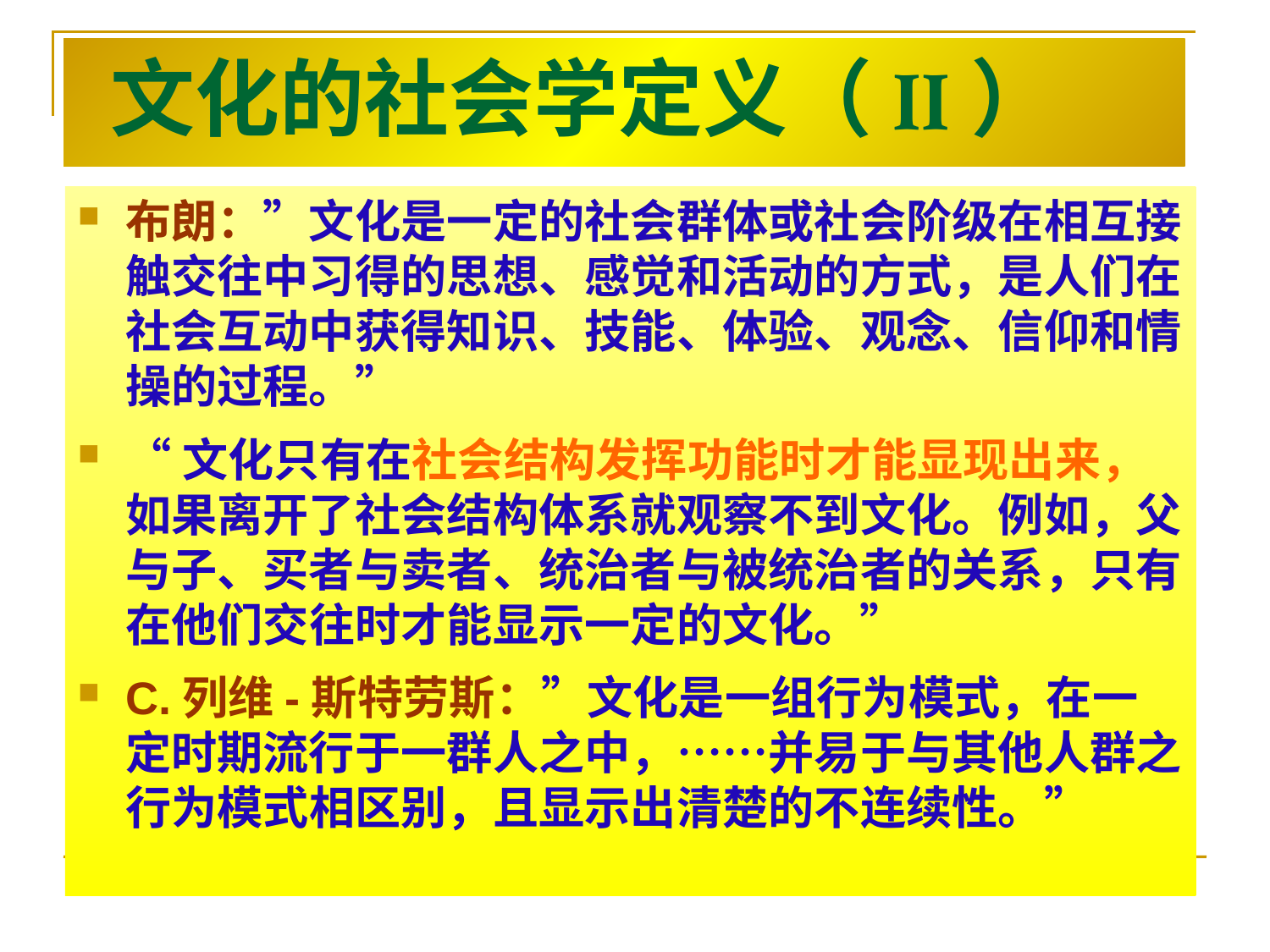

# 文化的社会学定义（II）
布朗：”文化是一定的社会群体或社会阶级在相互接触交往中习得的思想、感觉和活动的方式，是人们在社会互动中获得知识、技能、体验、观念、信仰和情操的过程。”
“文化只有在社会结构发挥功能时才能显现出来，如果离开了社会结构体系就观察不到文化。例如，父与子、买者与卖者、统治者与被统治者的关系，只有在他们交往时才能显示一定的文化。”
C.列维-斯特劳斯：”文化是一组行为模式，在一定时期流行于一群人之中，……并易于与其他人群之行为模式相区别，且显示出清楚的不连续性。”

19